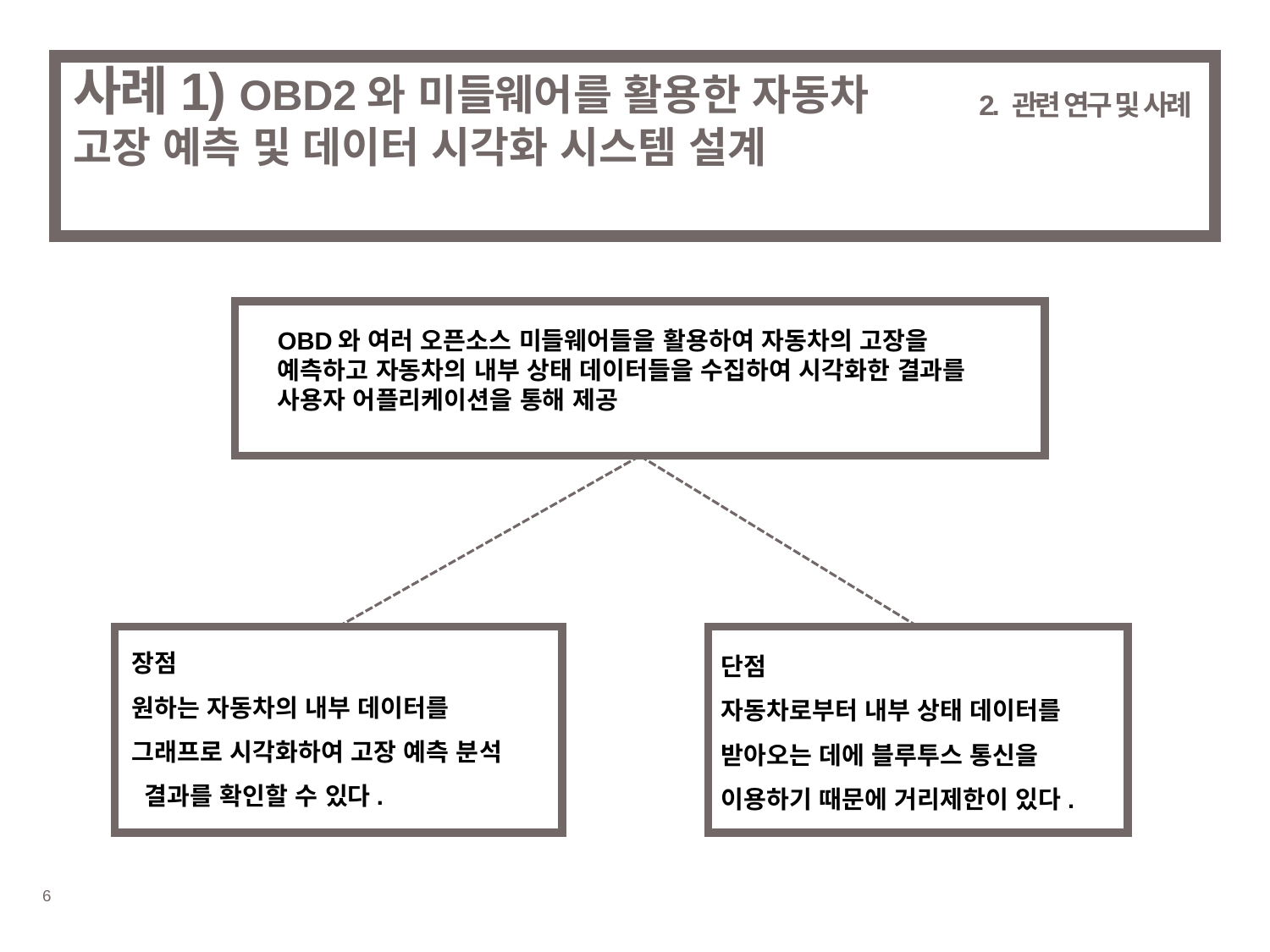

2. 관련 연구 및 사례

사례1) OBD2와 미들웨어를 활용한 자동차 고장 예측 및 데이터 시각화 시스템 설계

OBD와 여러 오픈소스 미들웨어들을 활용하여 자동차의 고장을 예측하고 자동차의 내부 상태 데이터들을 수집하여 시각화한 결과를 사용자 어플리케이션을 통해 제공

장점
원하는 자동차의 내부 데이터를
그래프로 시각화하여 고장 예측 분석
 결과를 확인할 수 있다.

단점
자동차로부터 내부 상태 데이터를
받아오는 데에 블루투스 통신을
이용하기 때문에 거리제한이 있다.